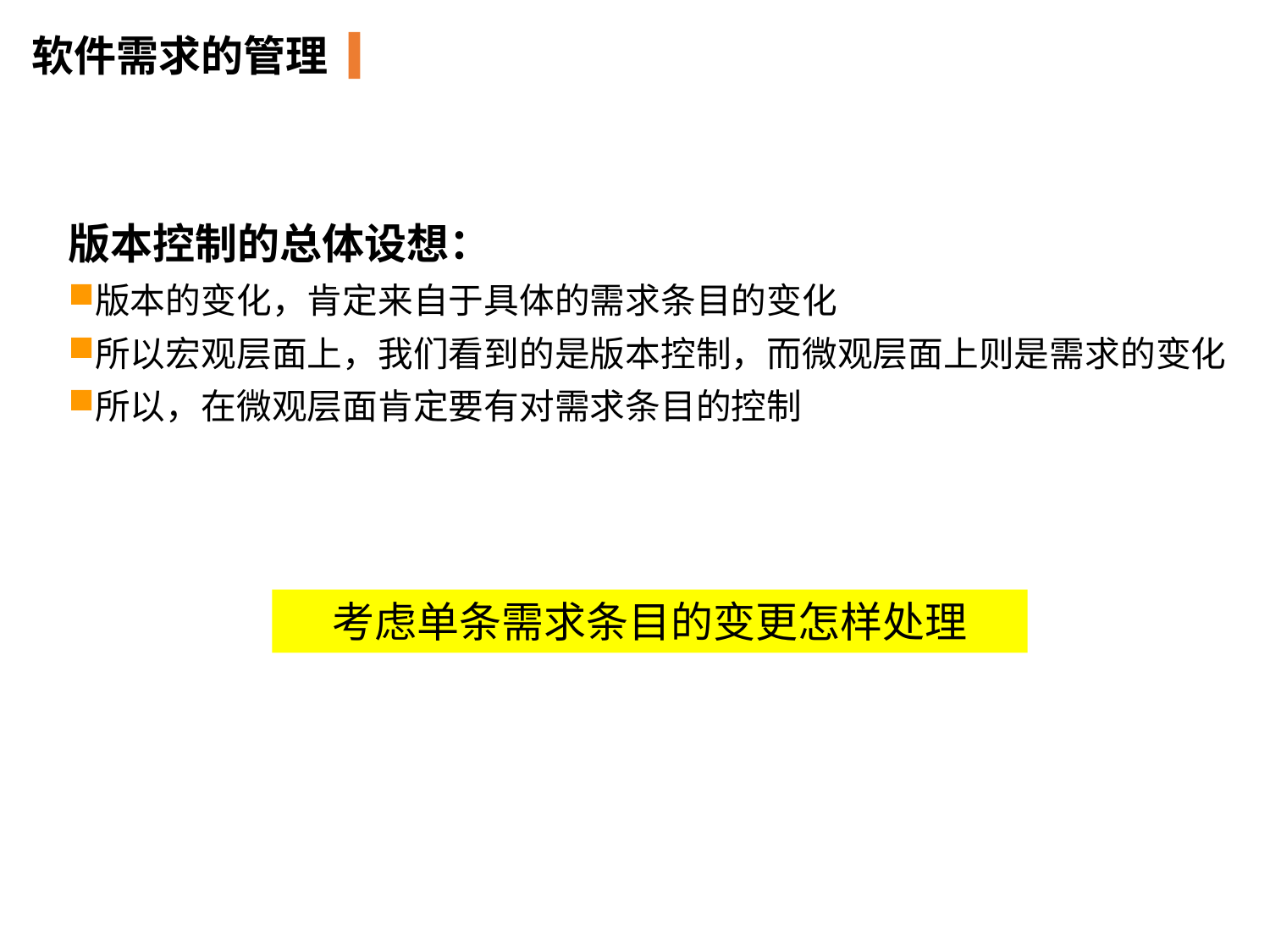

软件需求的管理

版本控制的总体设想：
版本的变化，肯定来自于具体的需求条目的变化
所以宏观层面上，我们看到的是版本控制，而微观层面上则是需求的变化
所以，在微观层面肯定要有对需求条目的控制

考虑单条需求条目的变更怎样处理